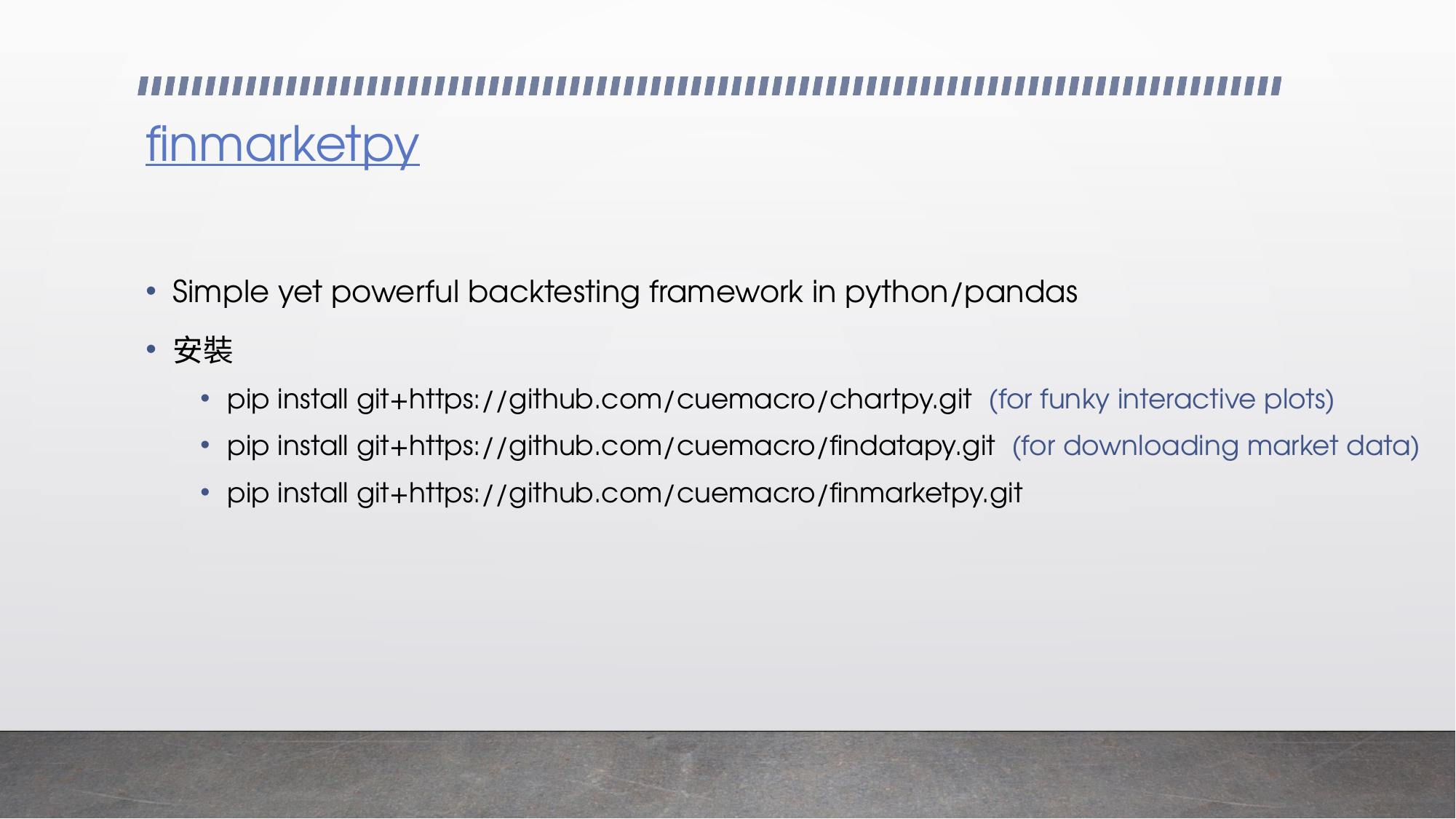

# finmarketpy
Simple yet powerful backtesting framework in python/pandas
安裝
pip install git+https://github.com/cuemacro/chartpy.git  (for funky interactive plots)
pip install git+https://github.com/cuemacro/findatapy.git  (for downloading market data)
pip install git+https://github.com/cuemacro/finmarketpy.git